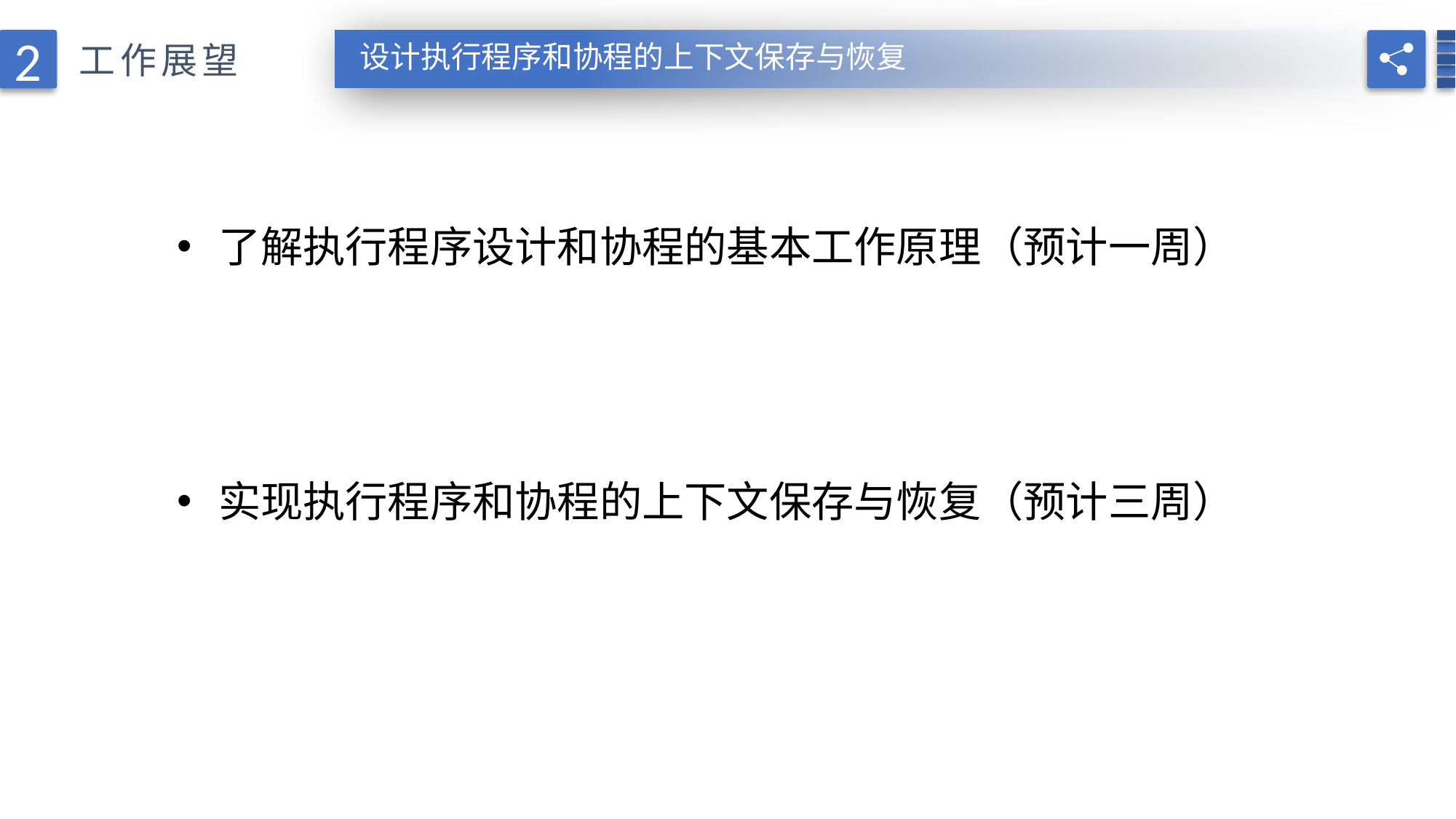

2

工作展望
设计执行程序和协程的上下文保存与恢复
了解执行程序设计和协程的基本工作原理（预计一周）

实现执行程序和协程的上下文保存与恢复（预计三周）